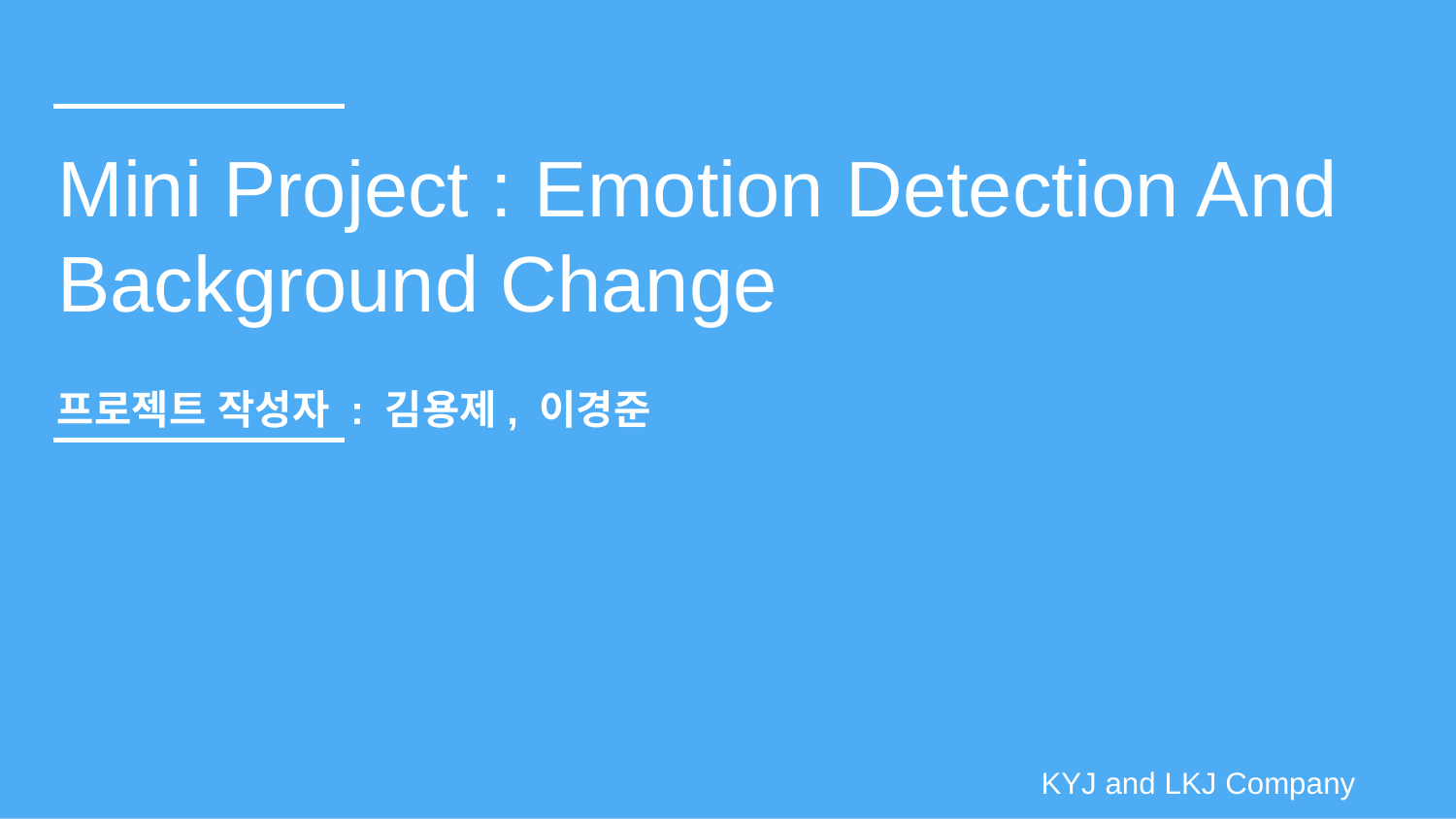

Mini Project : Emotion Detection And Background Change
프로젝트 작성자 : 김용제, 이경준
KYJ and LKJ Company